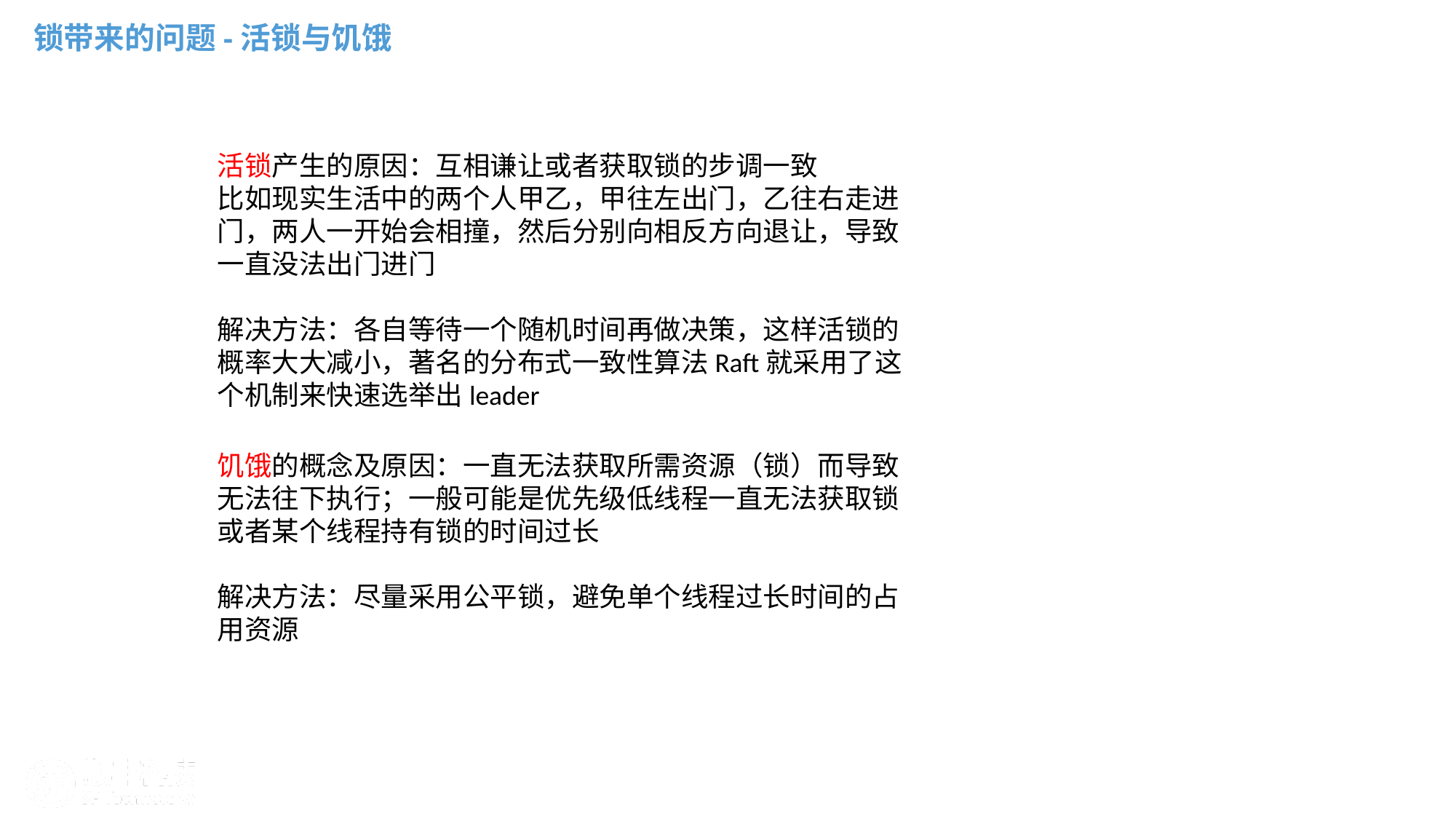

锁带来的问题-活锁与饥饿
活锁产生的原因：互相谦让或者获取锁的步调一致
比如现实生活中的两个人甲乙，甲往左出门，乙往右走进门，两人一开始会相撞，然后分别向相反方向退让，导致一直没法出门进门

解决方法：各自等待一个随机时间再做决策，这样活锁的概率大大减小，著名的分布式一致性算法Raft就采用了这个机制来快速选举出leader
饥饿的概念及原因：一直无法获取所需资源（锁）而导致无法往下执行；一般可能是优先级低线程一直无法获取锁或者某个线程持有锁的时间过长

解决方法：尽量采用公平锁，避免单个线程过长时间的占用资源